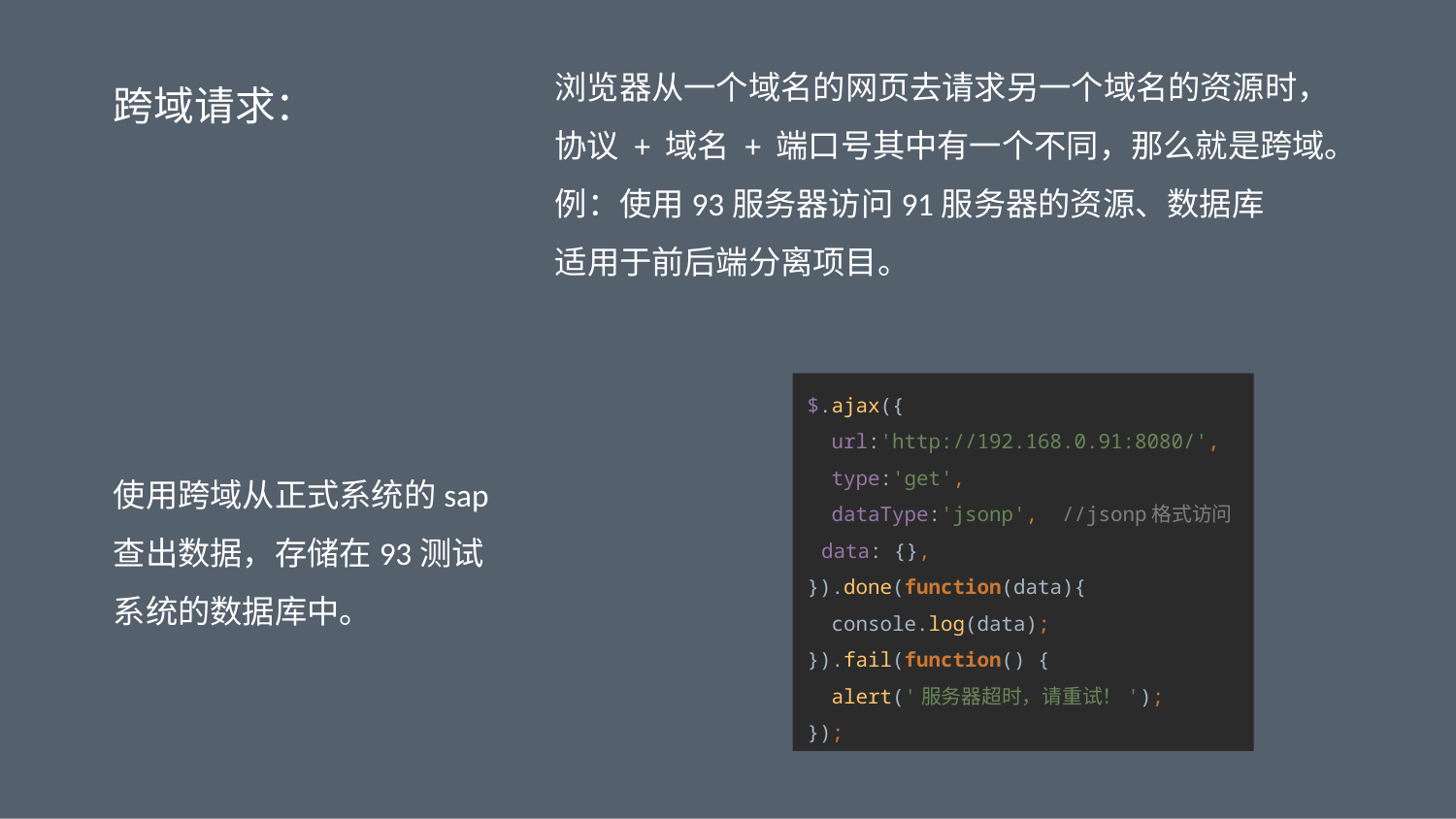

浏览器从一个域名的网页去请求另一个域名的资源时，协议 + 域名 + 端口号其中有一个不同，那么就是跨域。
例：使用93服务器访问91服务器的资源、数据库
适用于前后端分离项目。
跨域请求：

$.ajax({
  url:'http://192.168.0.91:8080/',
  type:'get',
  dataType:'jsonp',  //jsonp格式访问
  data: {},
}).done(function(data){
  console.log(data);
}).fail(function() {
  alert('服务器超时，请重试！');
});
使用跨域从正式系统的sap查出数据，存储在93测试系统的数据库中。